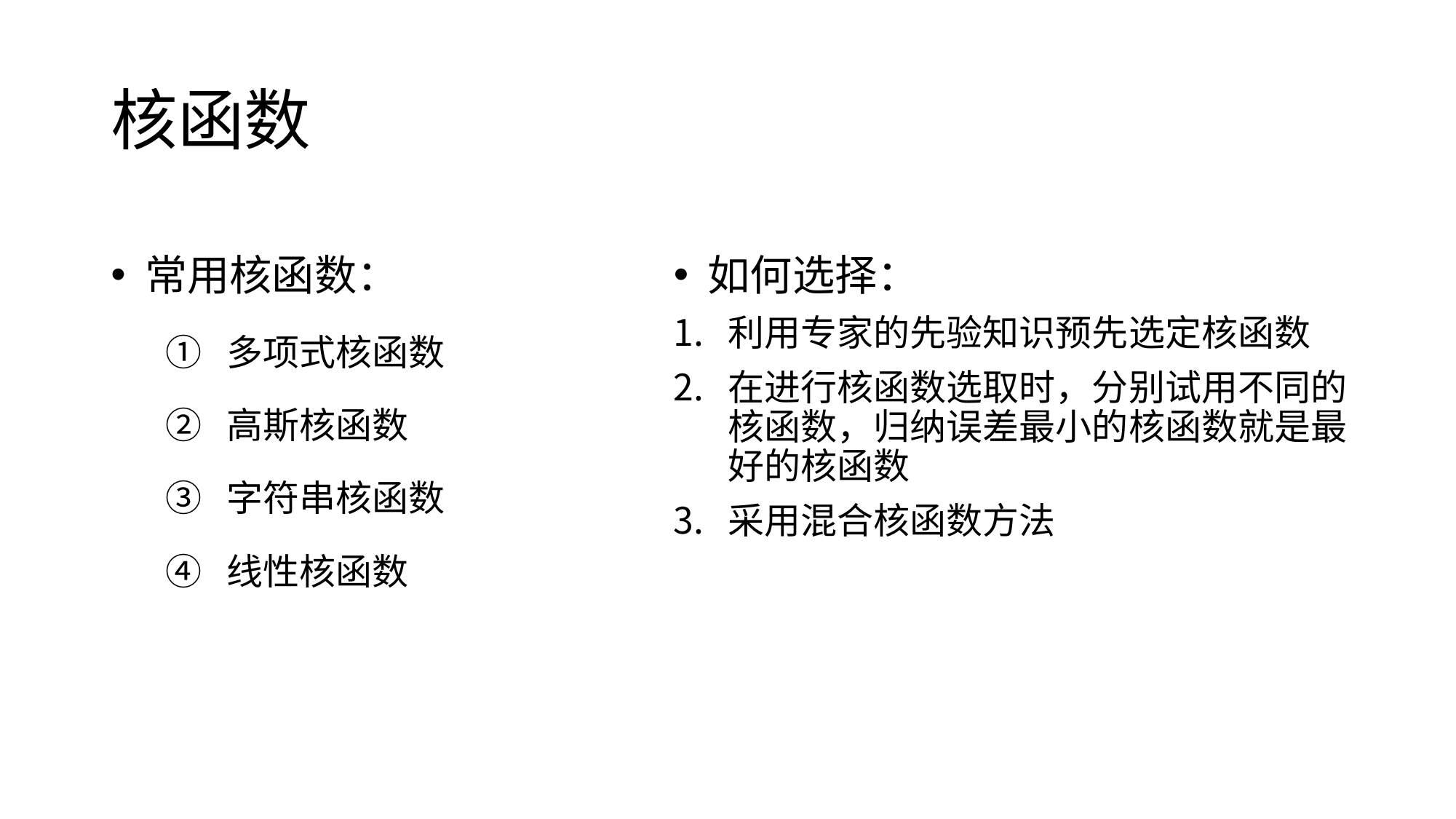

# 核函数
常用核函数：
多项式核函数
高斯核函数
字符串核函数
线性核函数

如何选择：
利用专家的先验知识预先选定核函数
在进行核函数选取时，分别试用不同的核函数，归纳误差最小的核函数就是最好的核函数
采用混合核函数方法